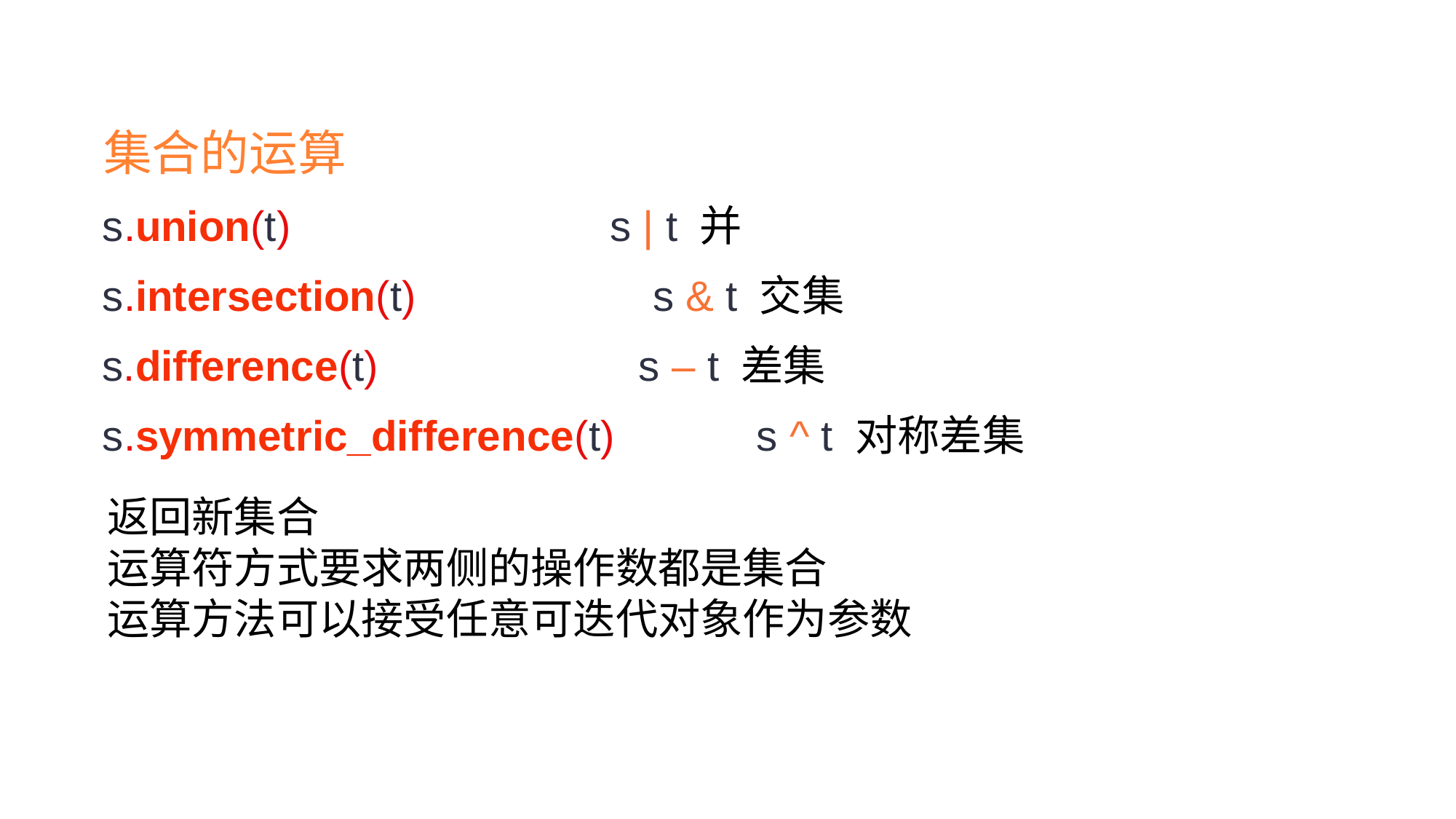

集合的运算
s.union(t)                           s | t 并
s.intersection(t)                    s & t 交集
s.difference(t)                      s – t 差集
s.symmetric_difference(t)            s ^ t 对称差集
返回新集合
运算符方式要求两侧的操作数都是集合
运算方法可以接受任意可迭代对象作为参数